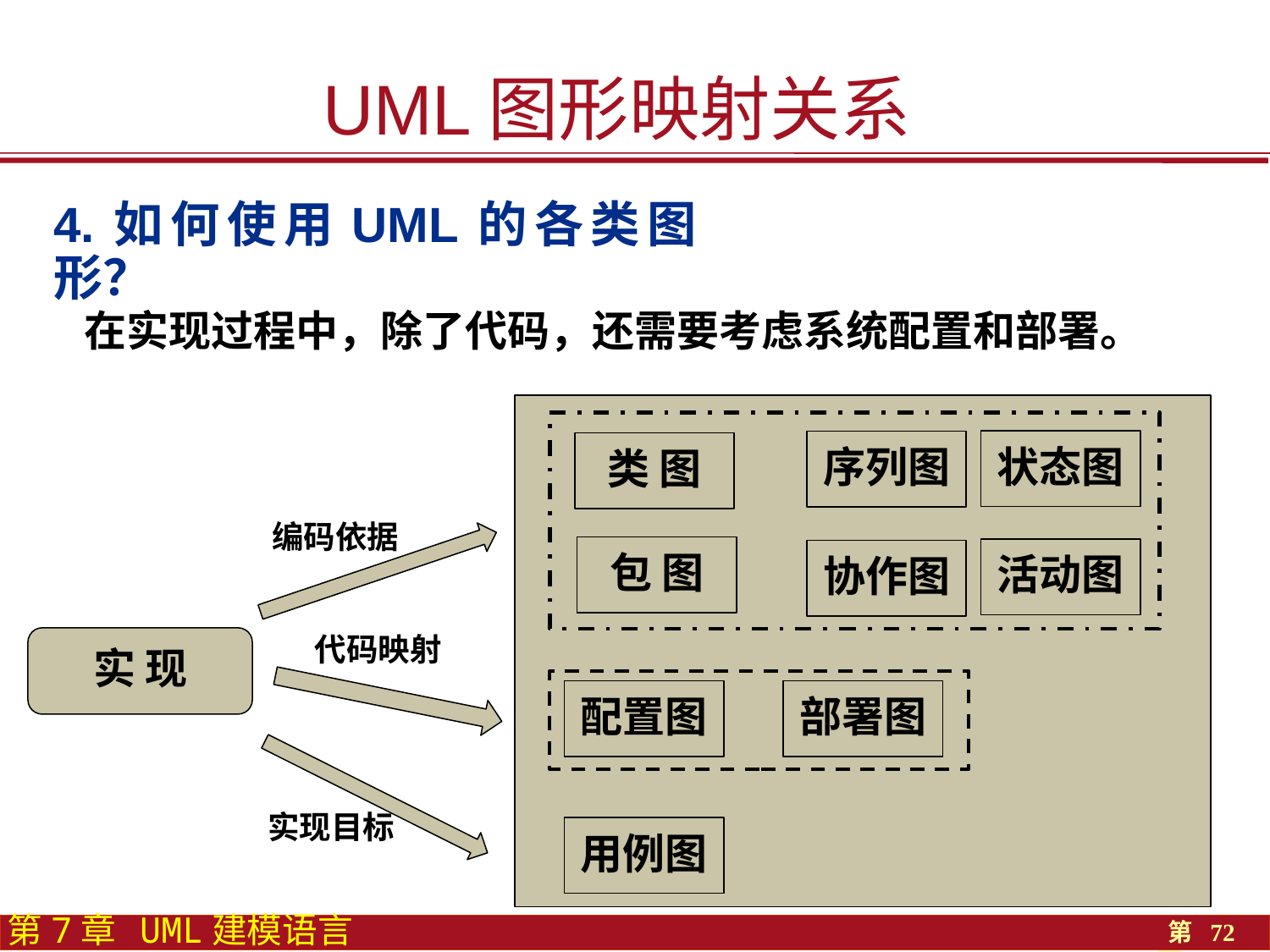

UML图形映射关系
4.如何使用UML的各类图形？
在实现过程中，除了代码，还需要考虑系统配置和部署。

状态图
序列图
类 图
包 图
活动图
协作图
编码依据

实 现
代码映射

配置图
部署图

实现目标
用例图